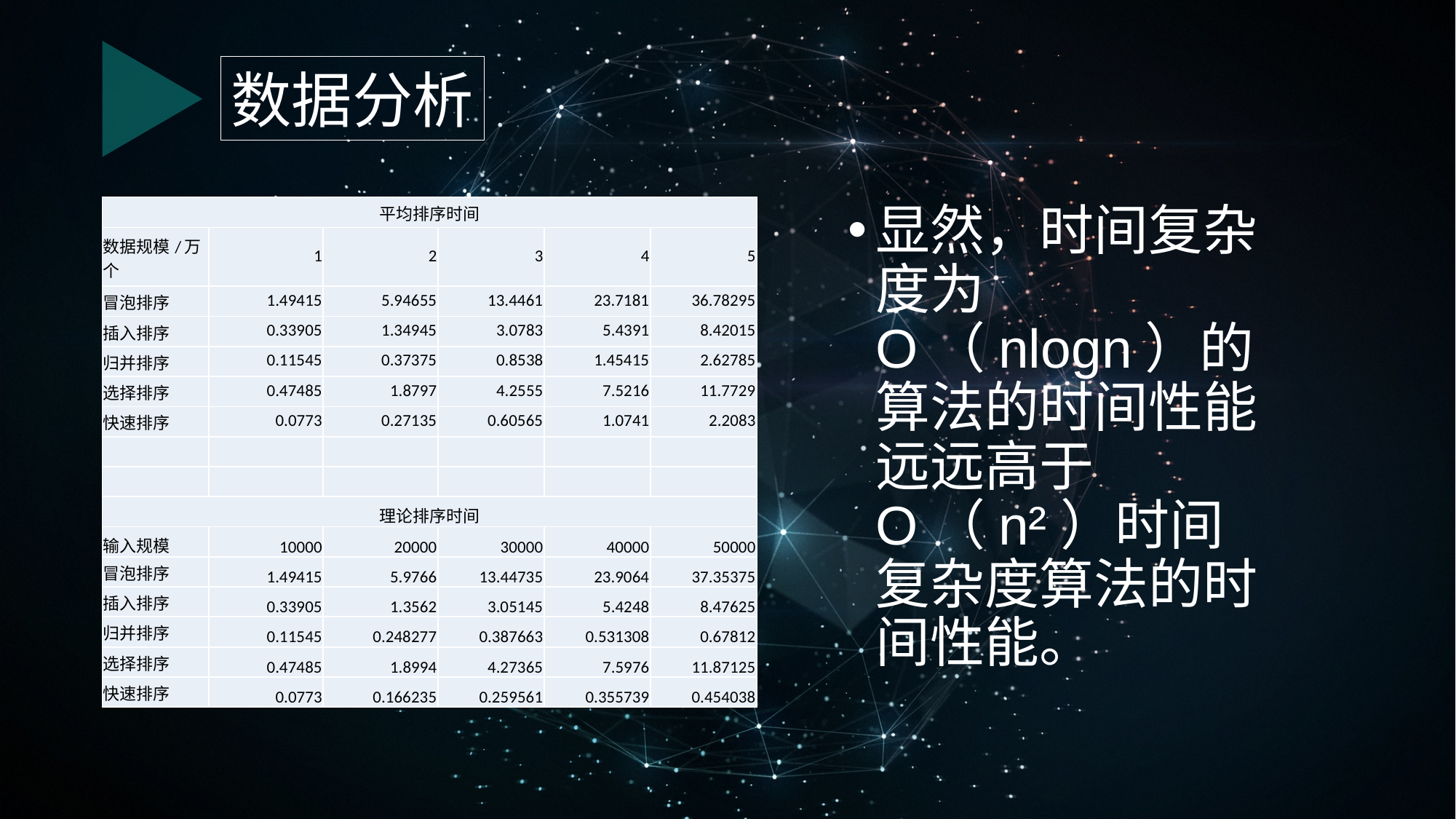

数据分析
| 平均排序时间 |  |  |  |  |  |
| --- | --- | --- | --- | --- | --- |
| 数据规模/万个 | 1 | 2 | 3 | 4 | 5 |
| 冒泡排序 | 1.49415 | 5.94655 | 13.4461 | 23.7181 | 36.78295 |
| 插入排序 | 0.33905 | 1.34945 | 3.0783 | 5.4391 | 8.42015 |
| 归并排序 | 0.11545 | 0.37375 | 0.8538 | 1.45415 | 2.62785 |
| 选择排序 | 0.47485 | 1.8797 | 4.2555 | 7.5216 | 11.7729 |
| 快速排序 | 0.0773 | 0.27135 | 0.60565 | 1.0741 | 2.2083 |
|  |  |  |  |  |  |
|  |  |  |  |  |  |
| 理论排序时间 |  |  |  |  |  |
| 输入规模 | 10000 | 20000 | 30000 | 40000 | 50000 |
| 冒泡排序 | 1.49415 | 5.9766 | 13.44735 | 23.9064 | 37.35375 |
| 插入排序 | 0.33905 | 1.3562 | 3.05145 | 5.4248 | 8.47625 |
| 归并排序 | 0.11545 | 0.248277 | 0.387663 | 0.531308 | 0.67812 |
| 选择排序 | 0.47485 | 1.8994 | 4.27365 | 7.5976 | 11.87125 |
| 快速排序 | 0.0773 | 0.166235 | 0.259561 | 0.355739 | 0.454038 |
显然，时间复杂度为O（nlogn）的算法的时间性能远远高于O（n²）时间复杂度算法的时间性能。